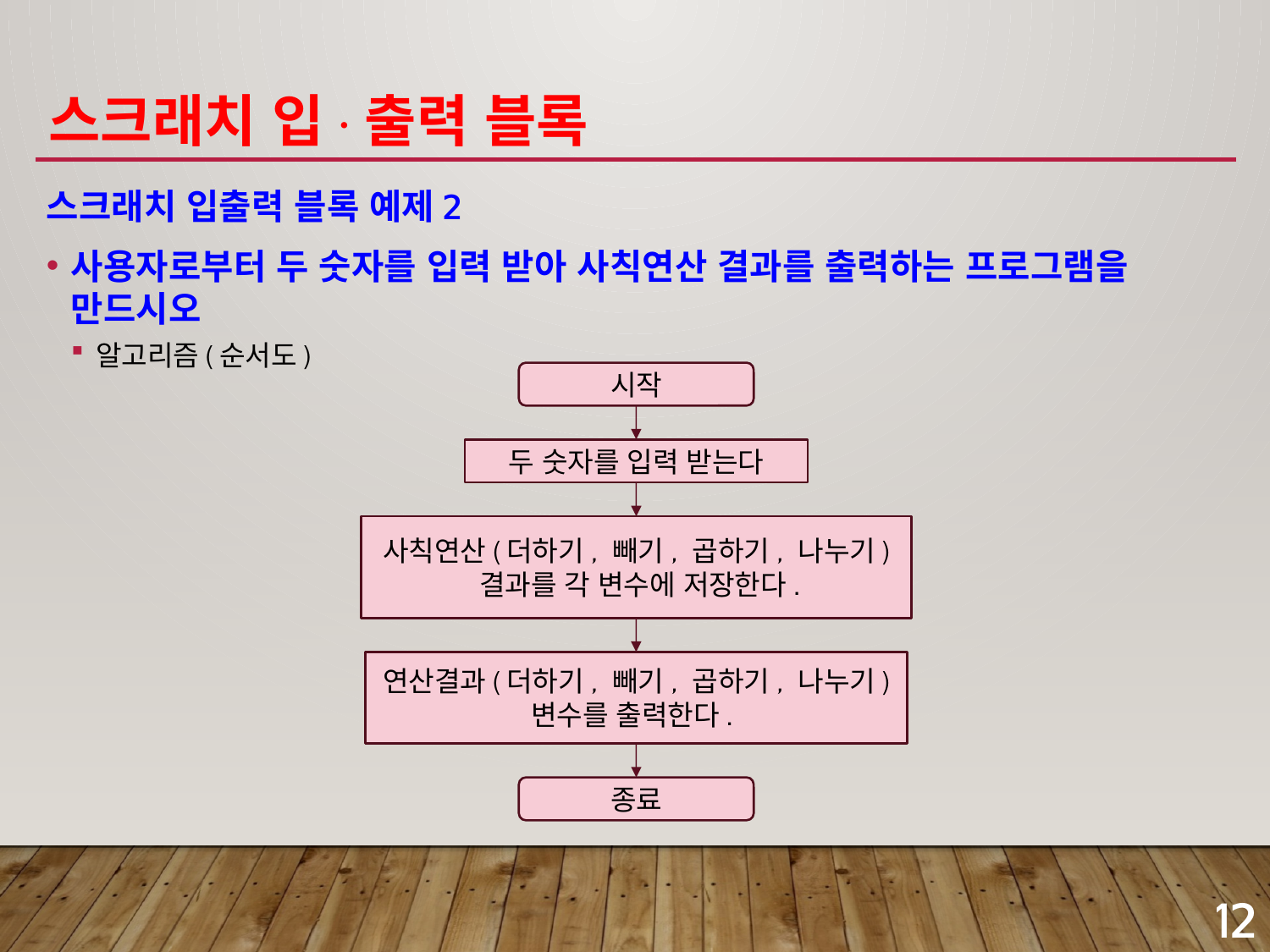

# 스크래치 입·출력 블록
스크래치 입출력 블록 예제2
사용자로부터 두 숫자를 입력 받아 사칙연산 결과를 출력하는 프로그램을 만드시오
알고리즘(순서도)
시작
두 숫자를 입력 받는다
사칙연산(더하기, 빼기, 곱하기, 나누기)
 결과를 각 변수에 저장한다.
연산결과(더하기, 빼기, 곱하기, 나누기) 변수를 출력한다.
종료